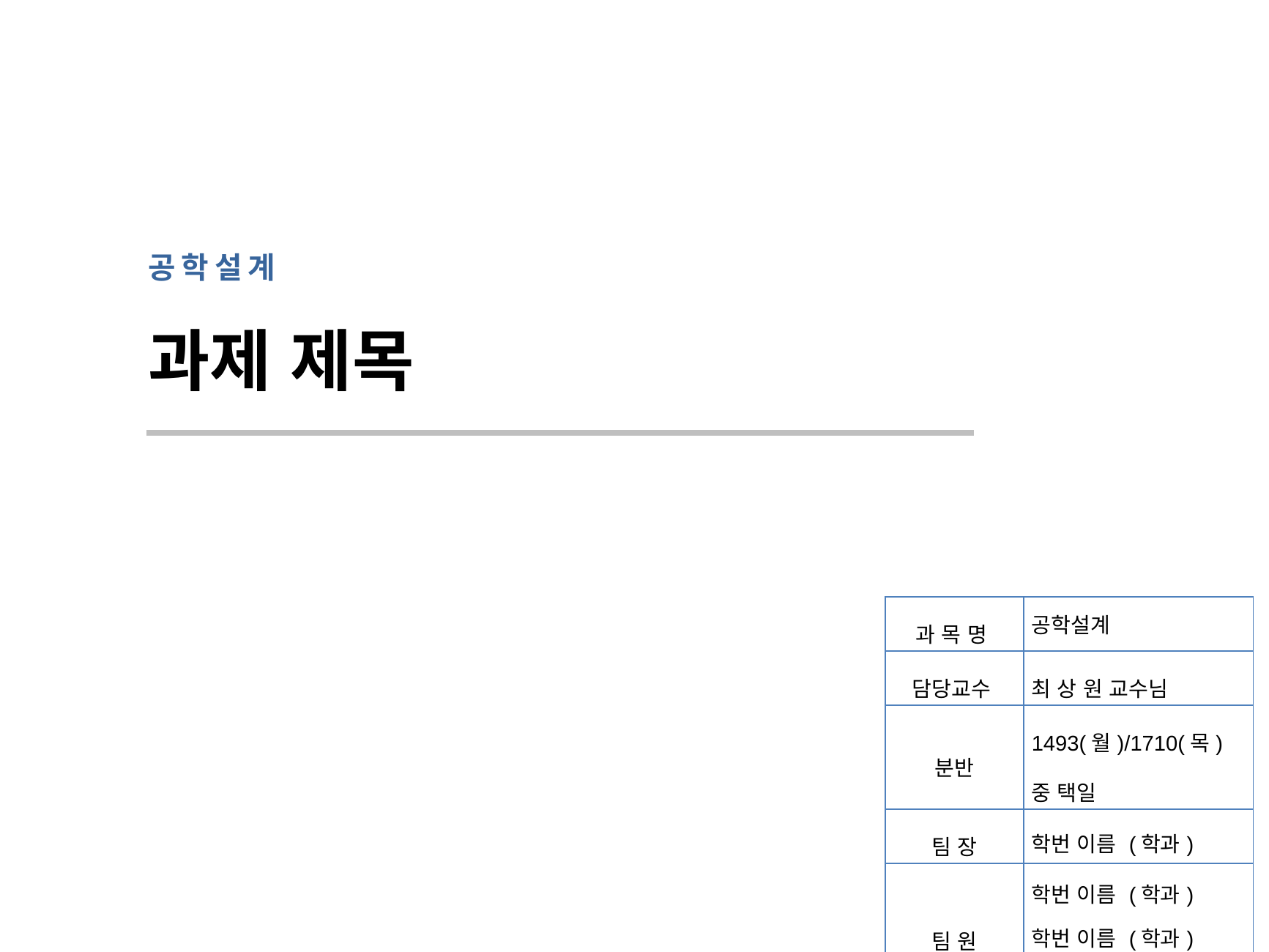

공 학 설 계
# 과제 제목
| 과 목 명 | 공학설계 |
| --- | --- |
| 담당교수 | 최 상 원 교수님 |
| 분반 | 1493(월)/1710(목)중 택일 |
| 팀 장 | 학번 이름 (학과) |
| 팀 원 | 학번 이름 (학과) 학번 이름 (학과) 학번 이름 (학과) |
| 제 출 일 | 2020/10/XX |